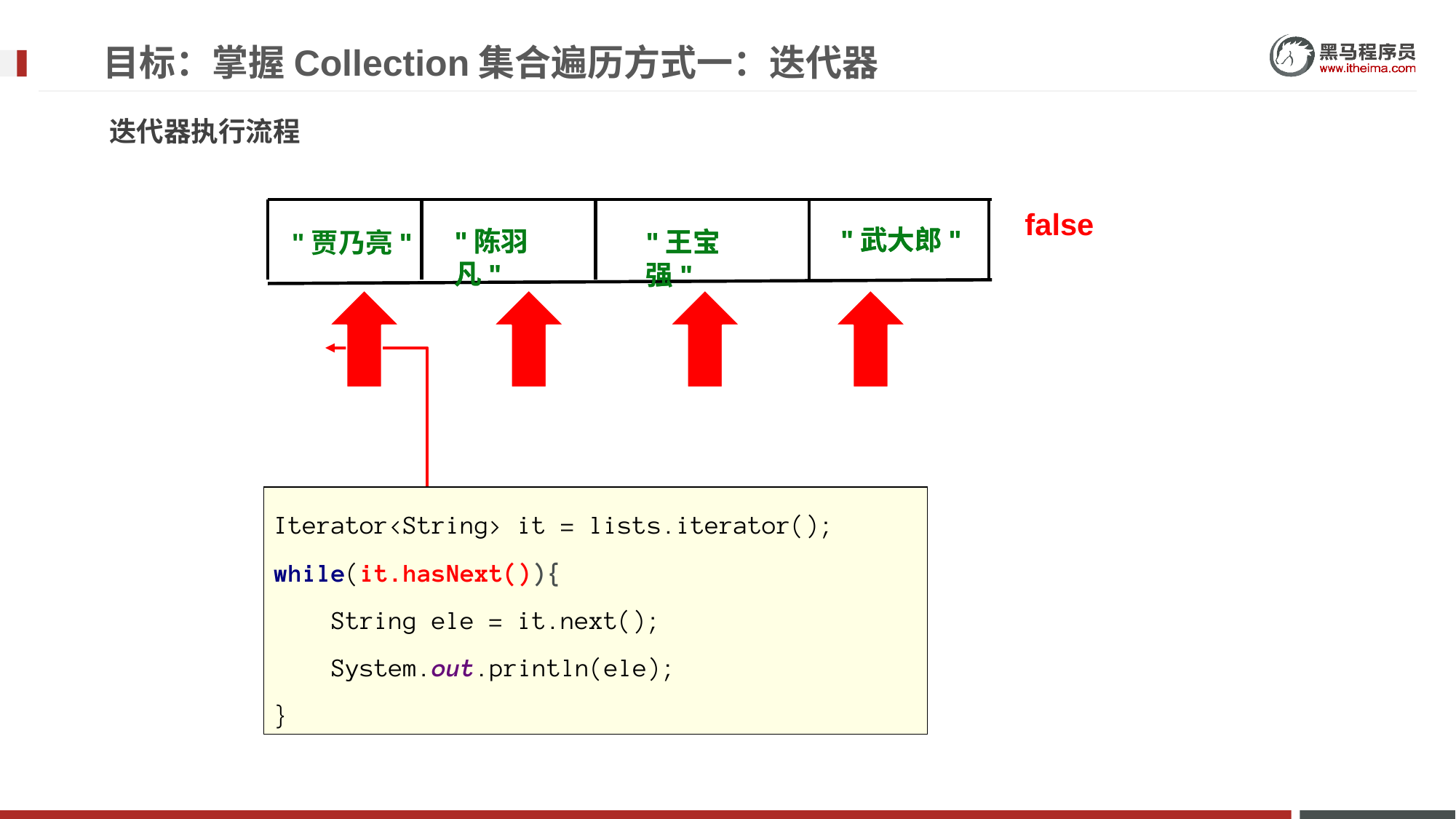

目标：掌握Collection集合遍历方式一：迭代器
迭代器执行流程
false

"武大郎"
"武大郎"
"陈羽凡"
"陈羽凡"
"王宝强"
"王宝强"
"贾乃亮"
"贾乃亮"

Iterator<String> it = lists.iterator();
while(it.hasNext()){
    String ele = it.next();
    System.out.println(ele);
}
Iterator<String> it = lists.iterator();
while(it.hasNext()){
    String ele = it.next();
    System.out.println(ele);
}
Iterator<String> it = lists.iterator();
while(it.hasNext()){
    String ele = it.next();
    System.out.println(ele);
}
Iterator<String> it = lists.iterator();
while(it.hasNext()){
    String ele = it.next();
    System.out.println(ele);
}
Iterator<String> it = lists.iterator();
while(it.hasNext()){
    String ele = it.next();
    System.out.println(ele);
}
Iterator<String> it = lists.iterator();
while(it.hasNext()){
    String ele = it.next();
    System.out.println(ele);
}
Iterator<String> it = lists.iterator();
while(it.hasNext()){
    String ele = it.next();
    System.out.println(ele);
}
Iterator<String> it = lists.iterator();
while(it.hasNext()){
    String ele = it.next();
    System.out.println(ele);
}
Iterator<String> it = lists.iterator();
while(it.hasNext()){
    String ele = it.next();
    System.out.println(ele);
}
Iterator<String> it = lists.iterator();
while(it.hasNext()){
    String ele = it.next();
    System.out.println(ele);
}